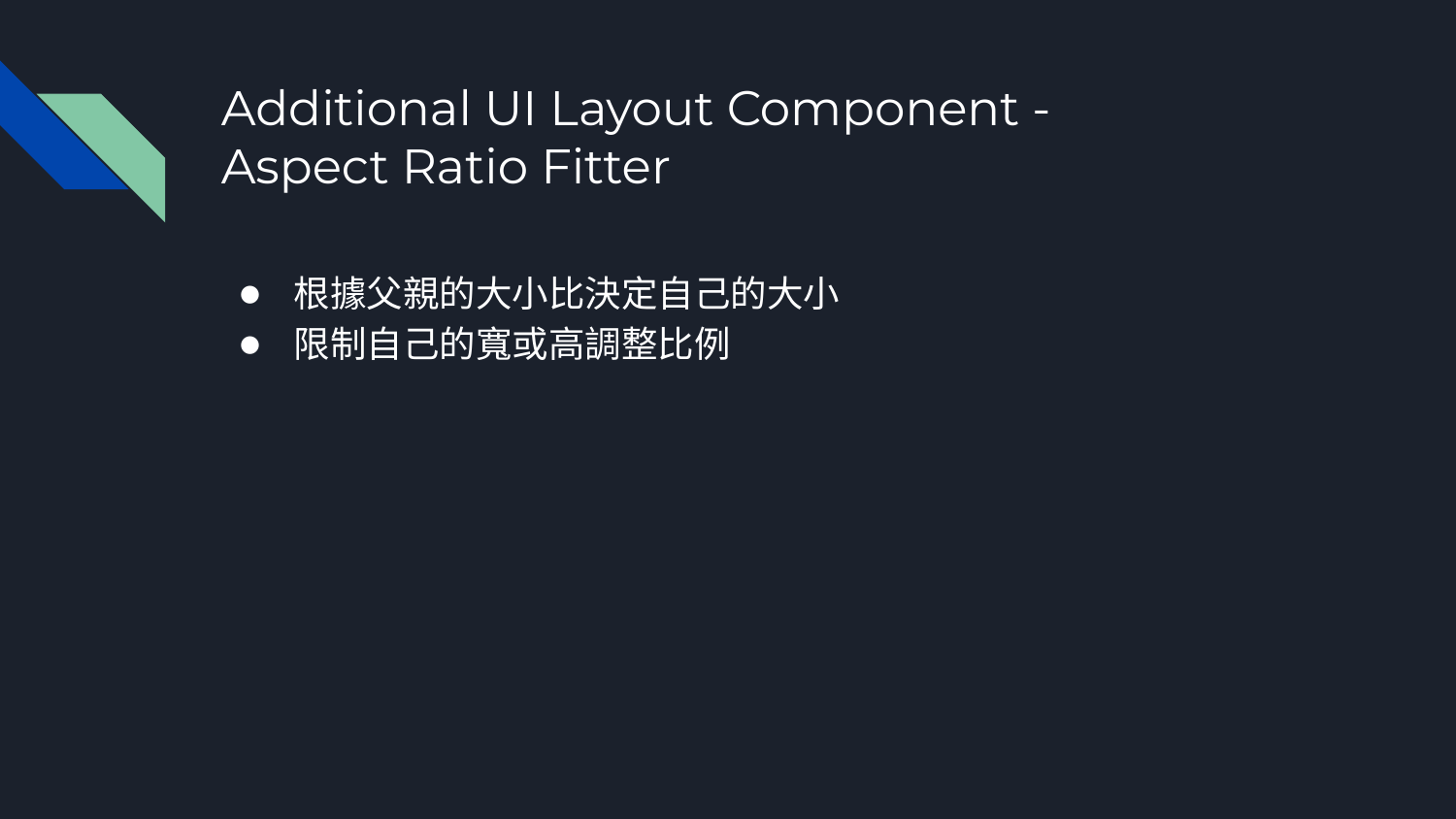

# Additional UI Layout Component -
Aspect Ratio Fitter
根據父親的大小比決定自己的大小
限制自己的寬或高調整比例